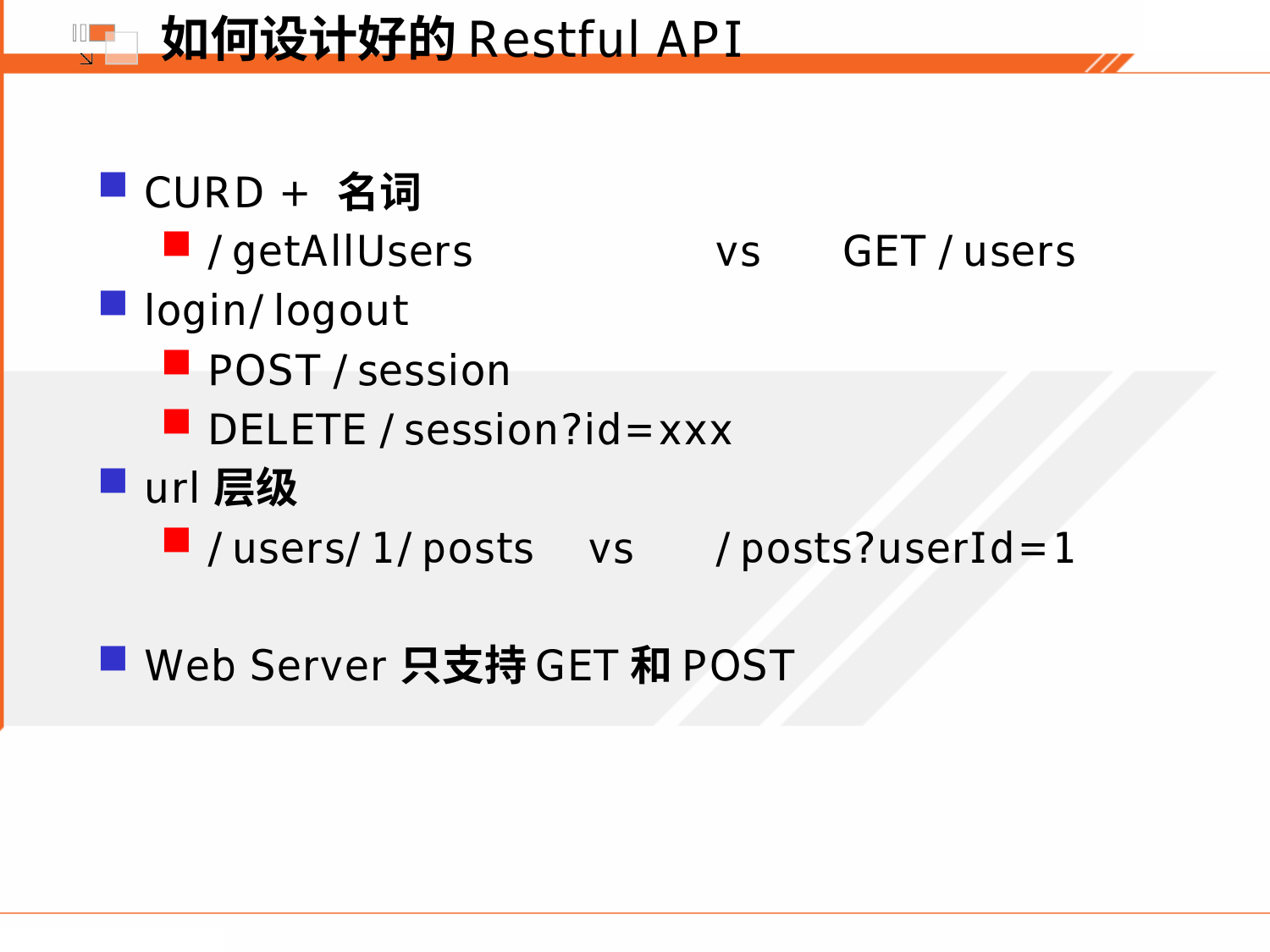

# 如何设计好的Restful API
CURD + 名词
/getAllUsers		vs	GET /users
login/logout
POST /session
DELETE /session?id=xxx
url层级
/users/1/posts	vs	/posts?userId=1

Web Server只支持GET和POST